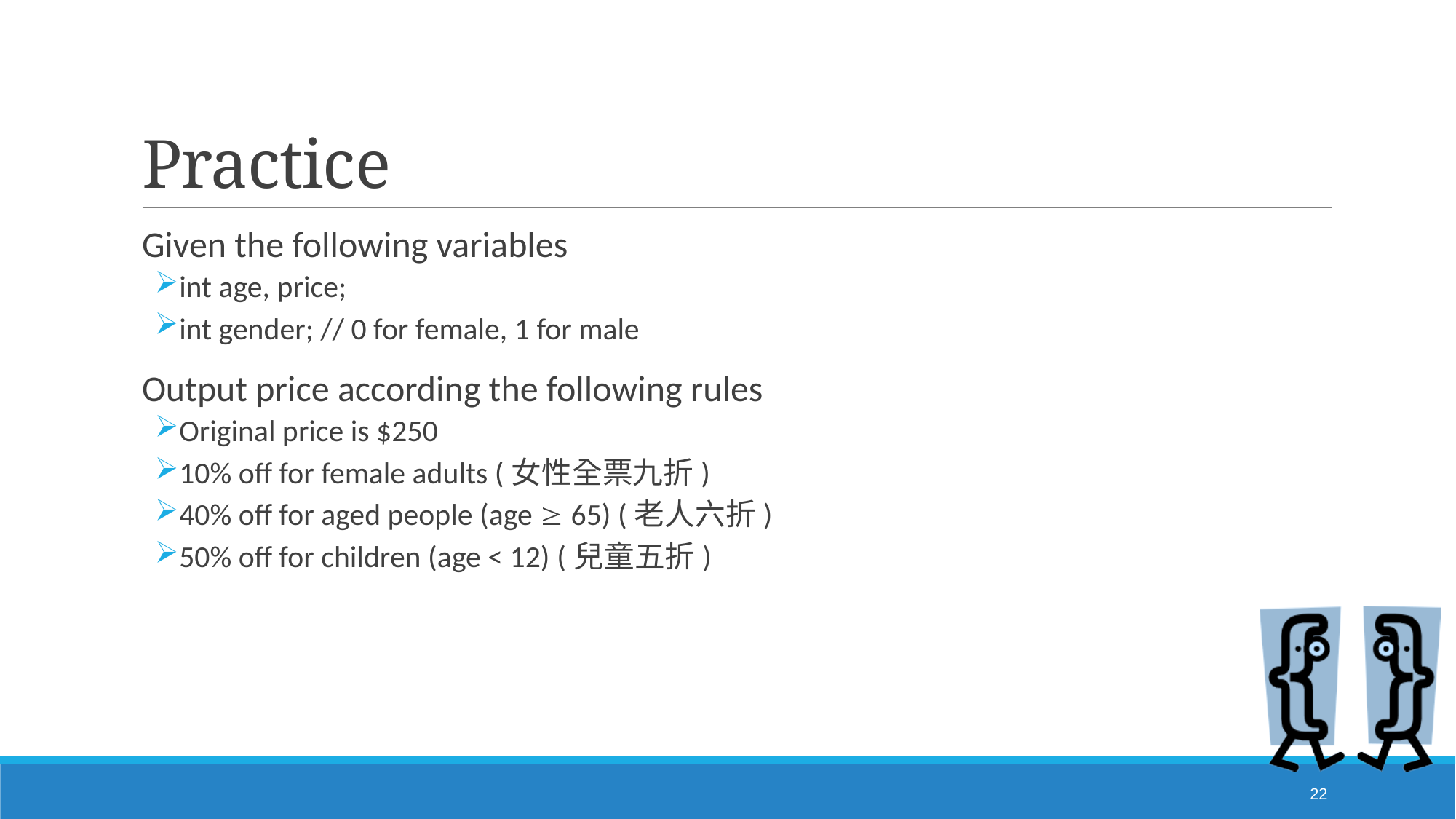

# Practice
Given the following variables
int age, price;
int gender; // 0 for female, 1 for male
Output price according the following rules
Original price is $250
10% off for female adults (女性全票九折)
40% off for aged people (age ≥ 65) (老人六折)
50% off for children (age < 12) (兒童五折)

22